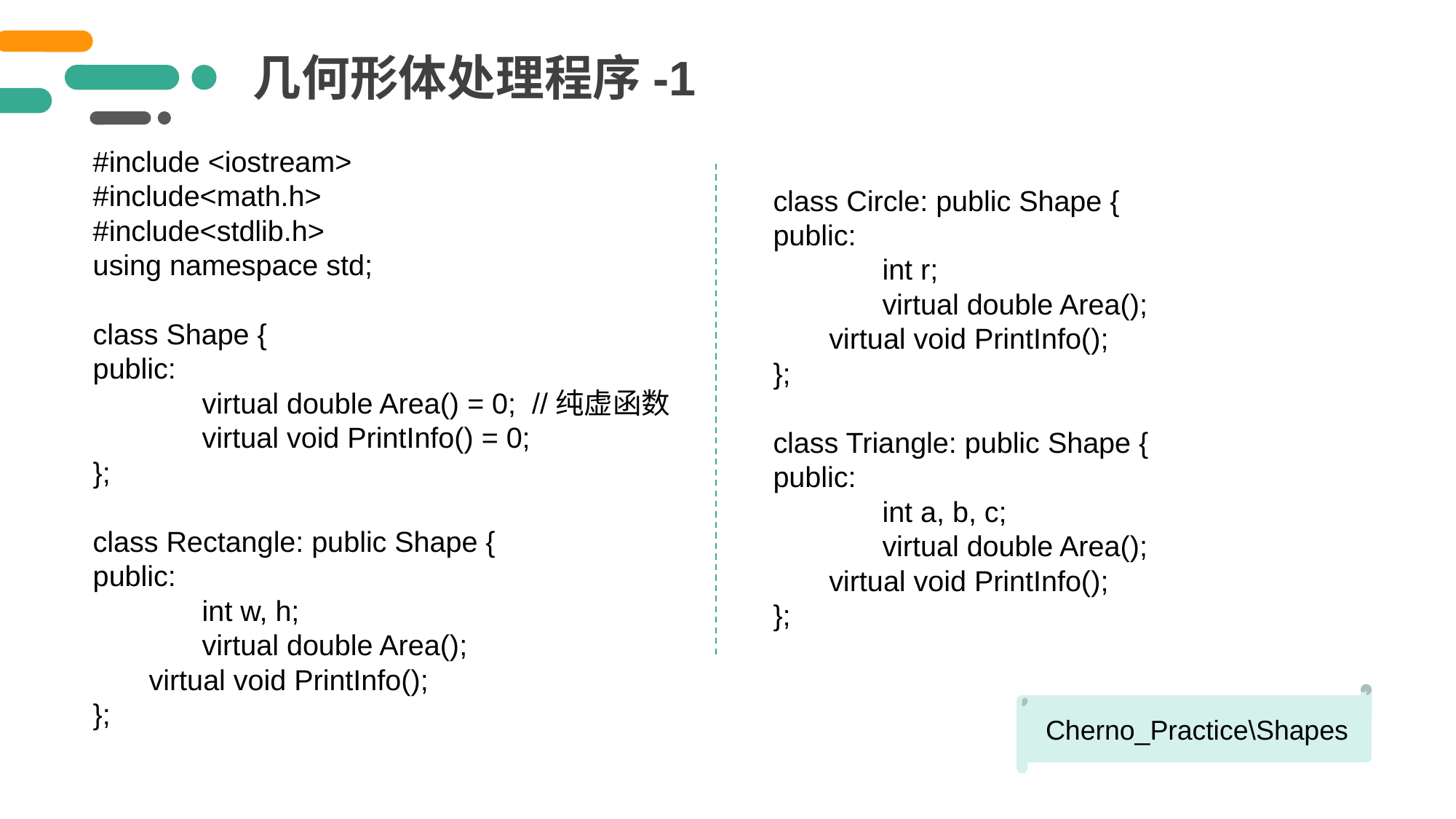

几何形体处理程序-1
#include <iostream>
#include<math.h>
#include<stdlib.h>
using namespace std;

class Shape {
public:
	virtual double Area() = 0;  //纯虚函数
	virtual void PrintInfo() = 0;
};

class Rectangle: public Shape {
public:
	int w, h;
	virtual double Area();
       virtual void PrintInfo();
};
class Circle: public Shape {
public:
	int r;
	virtual double Area();
       virtual void PrintInfo();
};

class Triangle: public Shape {
public:
	int a, b, c;
	virtual double Area();
       virtual void PrintInfo();
};

Cherno_Practice\Shapes